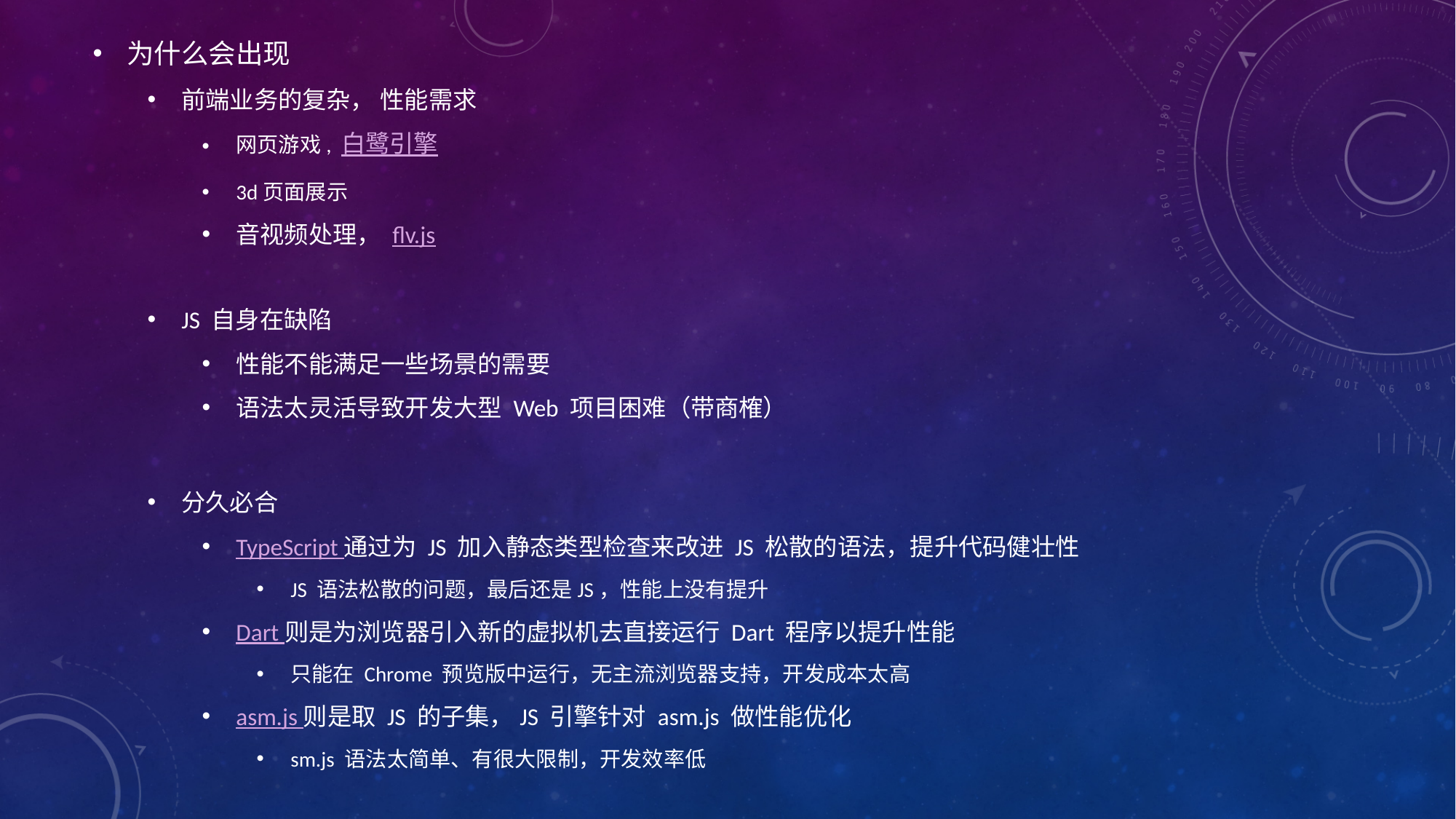

为什么会出现
前端业务的复杂， 性能需求
网页游戏, 白鹭引擎
3d页面展示
音视频处理， flv.js

JS 自身在缺陷
性能不能满足一些场景的需要
语法太灵活导致开发大型 Web 项目困难（带商榷）

分久必合
TypeScript 通过为 JS 加入静态类型检查来改进 JS 松散的语法，提升代码健壮性
JS 语法松散的问题，最后还是JS，性能上没有提升
Dart 则是为浏览器引入新的虚拟机去直接运行 Dart 程序以提升性能
只能在 Chrome 预览版中运行，无主流浏览器支持，开发成本太高
asm.js 则是取 JS 的子集，JS 引擎针对 asm.js 做性能优化
sm.js 语法太简单、有很大限制，开发效率低